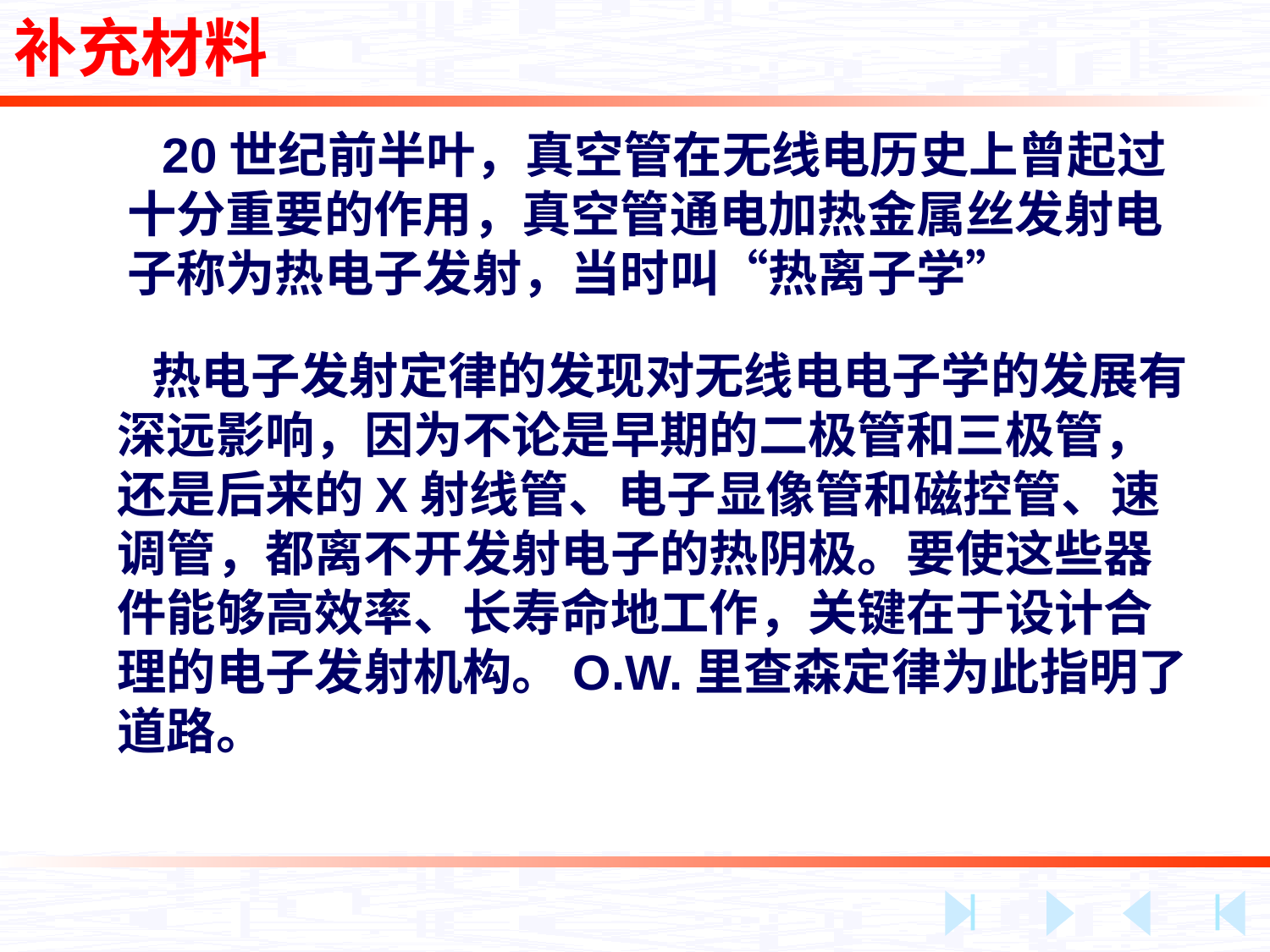

补充材料
20世纪前半叶，真空管在无线电历史上曾起过十分重要的作用，真空管通电加热金属丝发射电子称为热电子发射，当时叫“热离子学”
热电子发射定律的发现对无线电电子学的发展有深远影响，因为不论是早期的二极管和三极管，还是后来的X射线管、电子显像管和磁控管、速调管，都离不开发射电子的热阴极。要使这些器件能够高效率、长寿命地工作，关键在于设计合理的电子发射机构。O.W.里查森定律为此指明了道路。